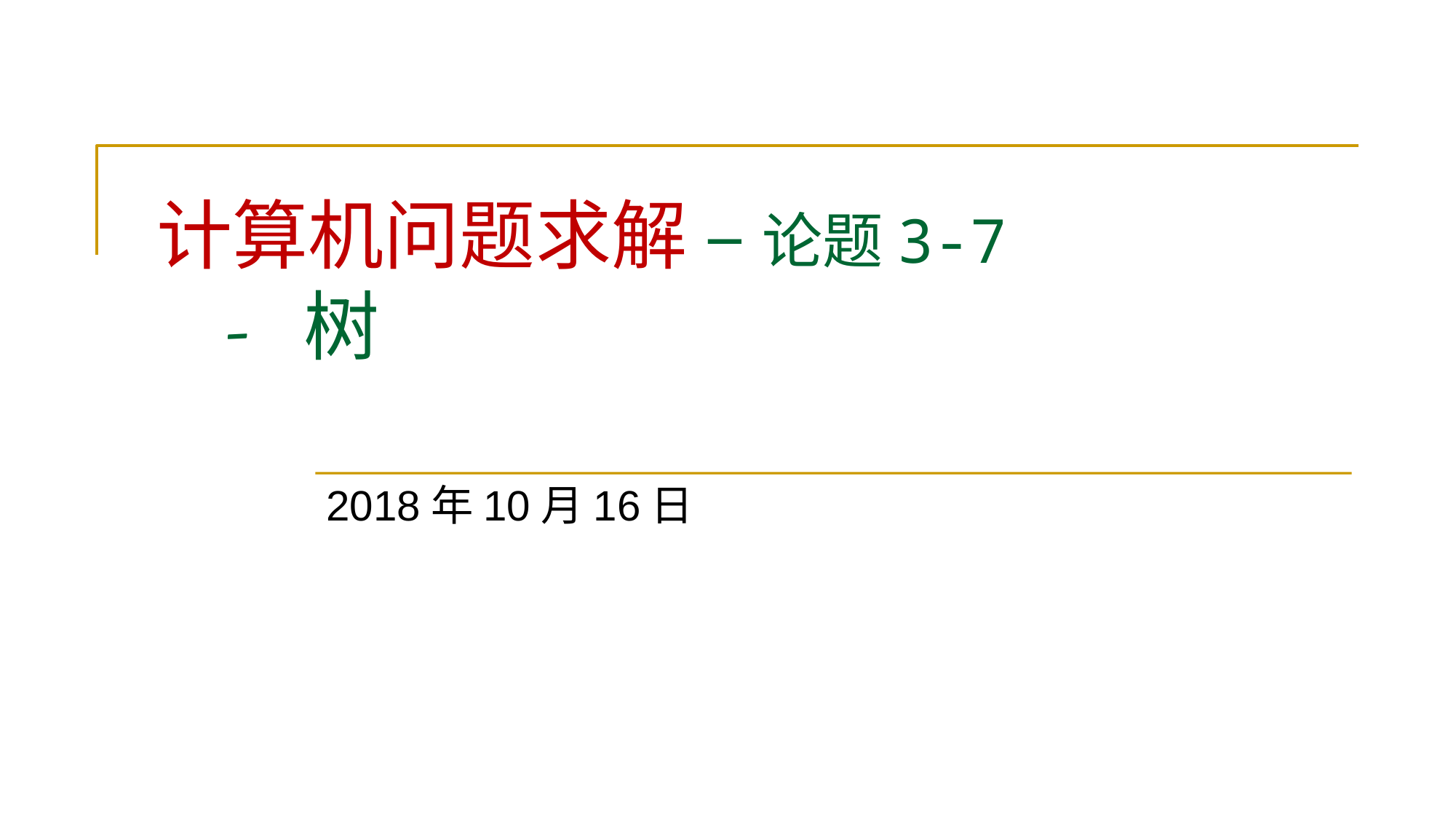

# 计算机问题求解 – 论题3-7 -  树
2018年10月16日